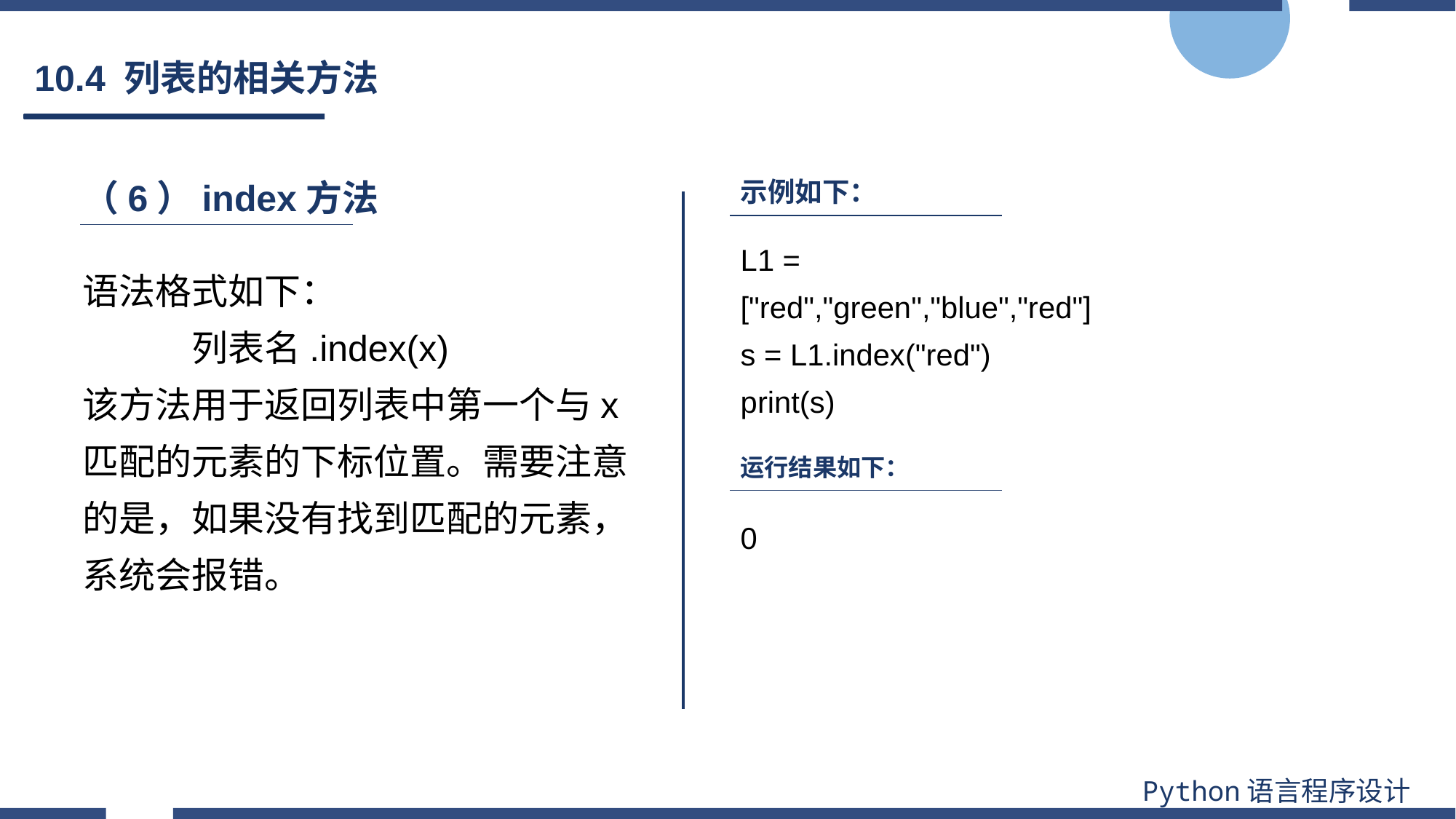

# 10.4 列表的相关方法
（6）index方法
示例如下：
L1 = ["red","green","blue","red"]
s = L1.index("red")
print(s)

语法格式如下：
	列表名.index(x)
该方法用于返回列表中第一个与x匹配的元素的下标位置。需要注意的是，如果没有找到匹配的元素，系统会报错。
运行结果如下：
0